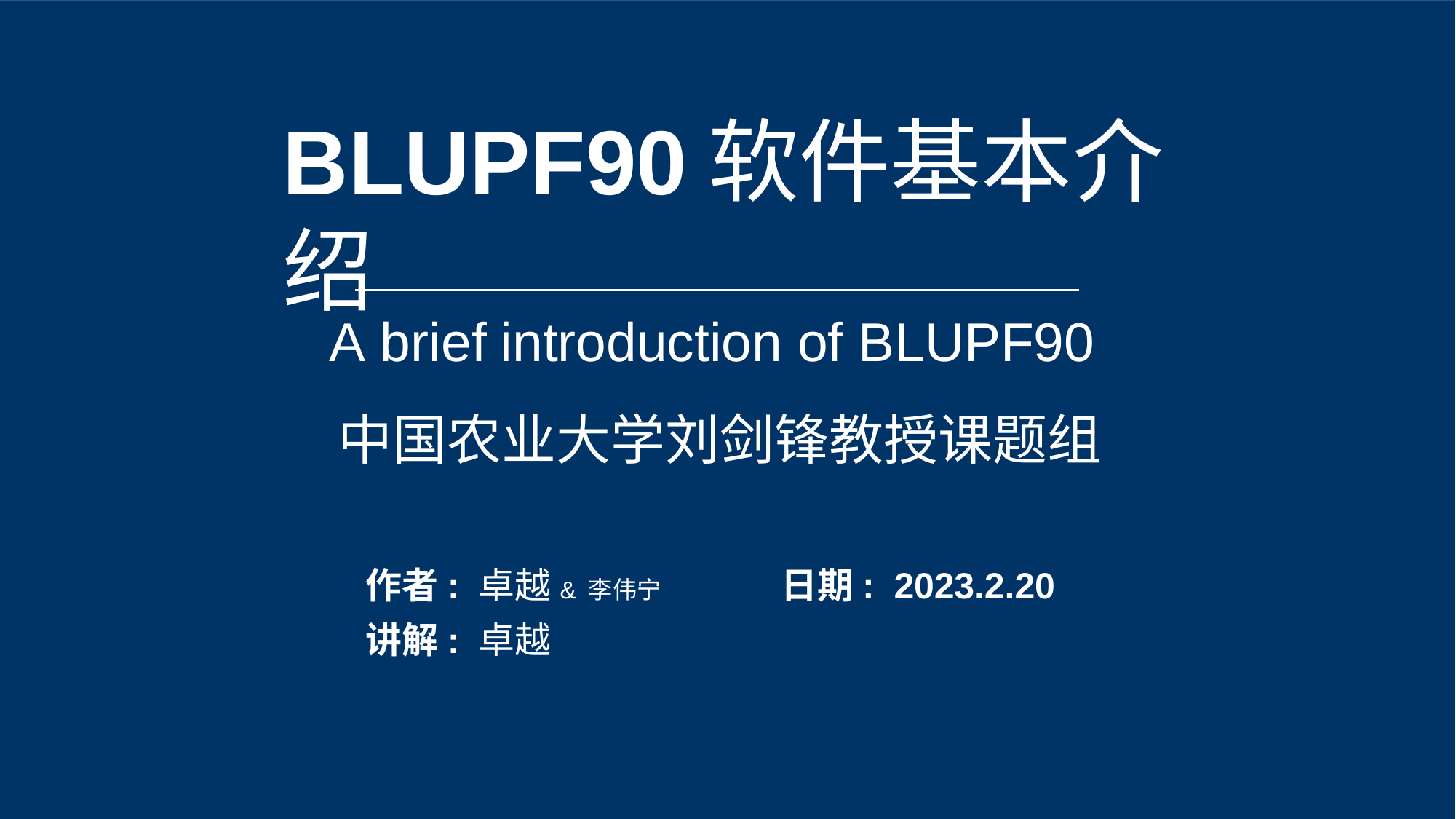

# BLUPF90软件基本介绍

A brief	introduction	of BLUPF90
中国农业大学刘剑锋教授课题组
作者: 卓越& 李伟宁
日期:	2023.2.20
讲解: 卓越